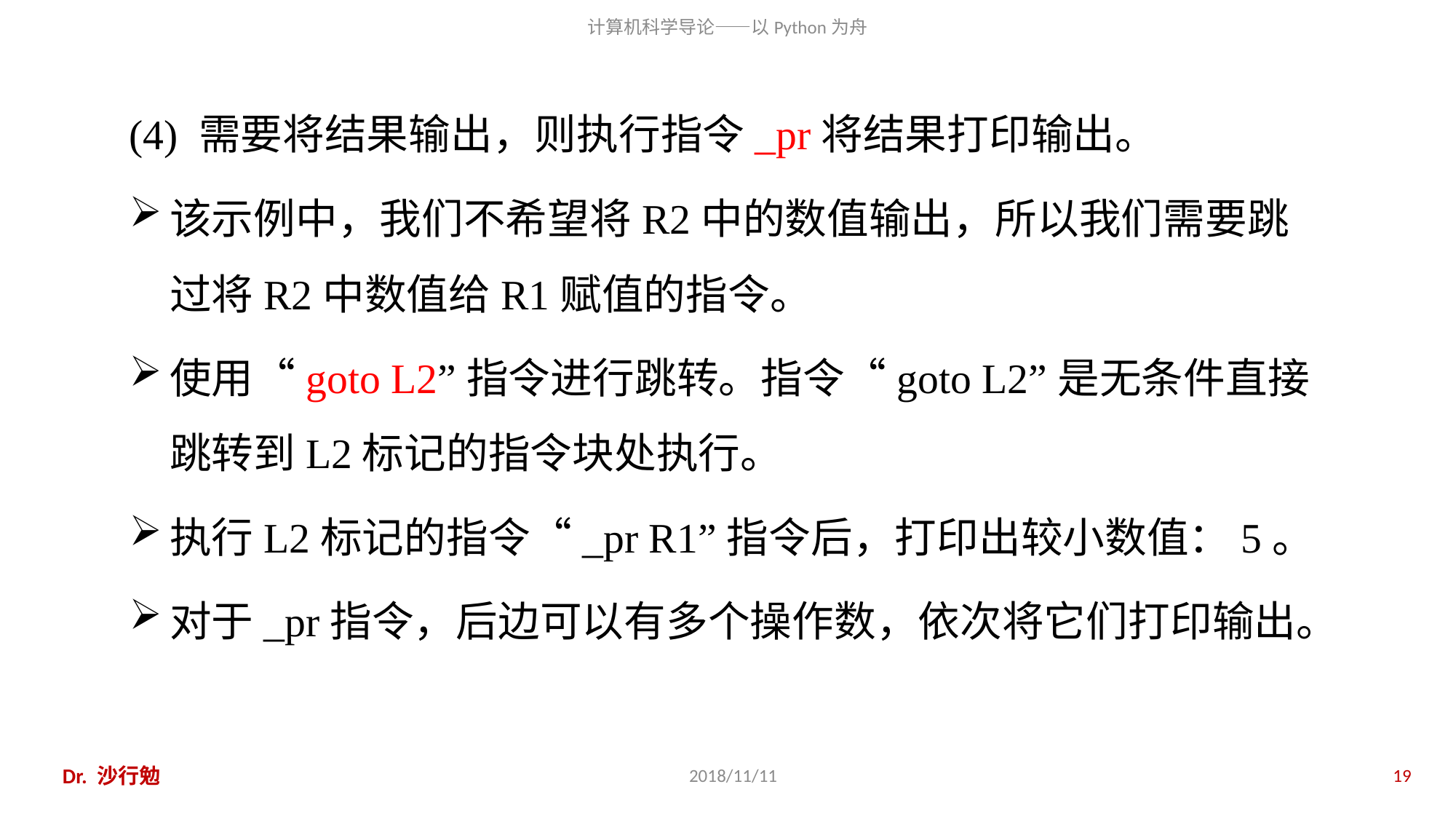

(4) 需要将结果输出，则执行指令_pr将结果打印输出。
该示例中，我们不希望将R2中的数值输出，所以我们需要跳过将R2中数值给R1赋值的指令。
使用“goto L2”指令进行跳转。指令“goto L2”是无条件直接跳转到L2标记的指令块处执行。
执行L2标记的指令“_pr R1”指令后，打印出较小数值：5。
对于_pr指令，后边可以有多个操作数，依次将它们打印输出。

Dr. 沙行勉
2018/11/11
19